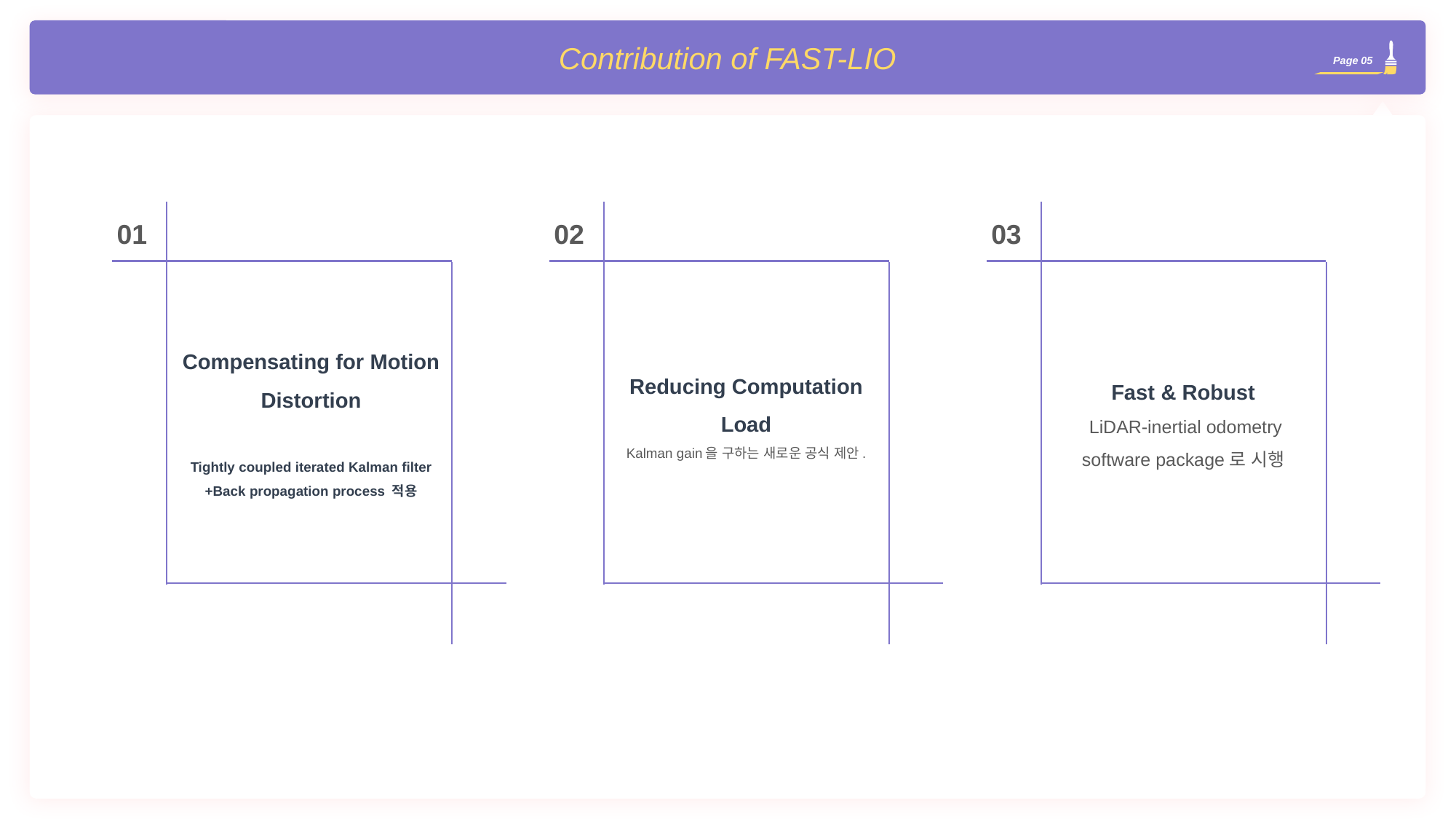

Contribution of FAST-LIO

Page 05

01
02
03
Compensating for Motion Distortion

Tightly coupled iterated Kalman filter +Back propagation process 적용
Reducing Computation Load
Kalman gain을 구하는 새로운 공식 제안.
Fast & Robust
 LiDAR-inertial odometry software package로 시행